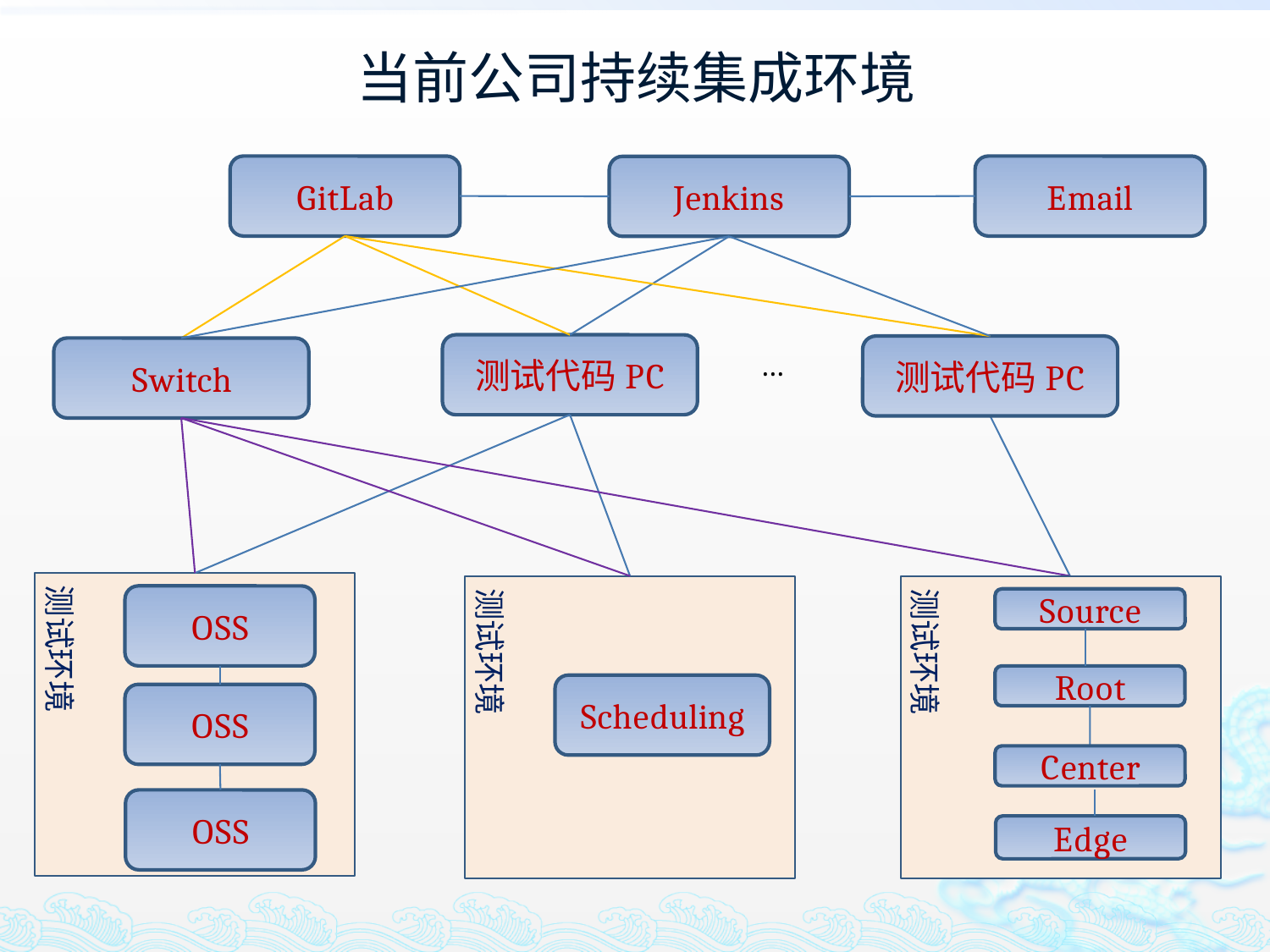

# 当前公司持续集成环境
GitLab
Email
Jenkins
测试代码PC
测试代码PC
Switch
…
测试环境
测试环境
测试环境
OSS
Source
Root
Scheduling
OSS
Center
OSS
Edge